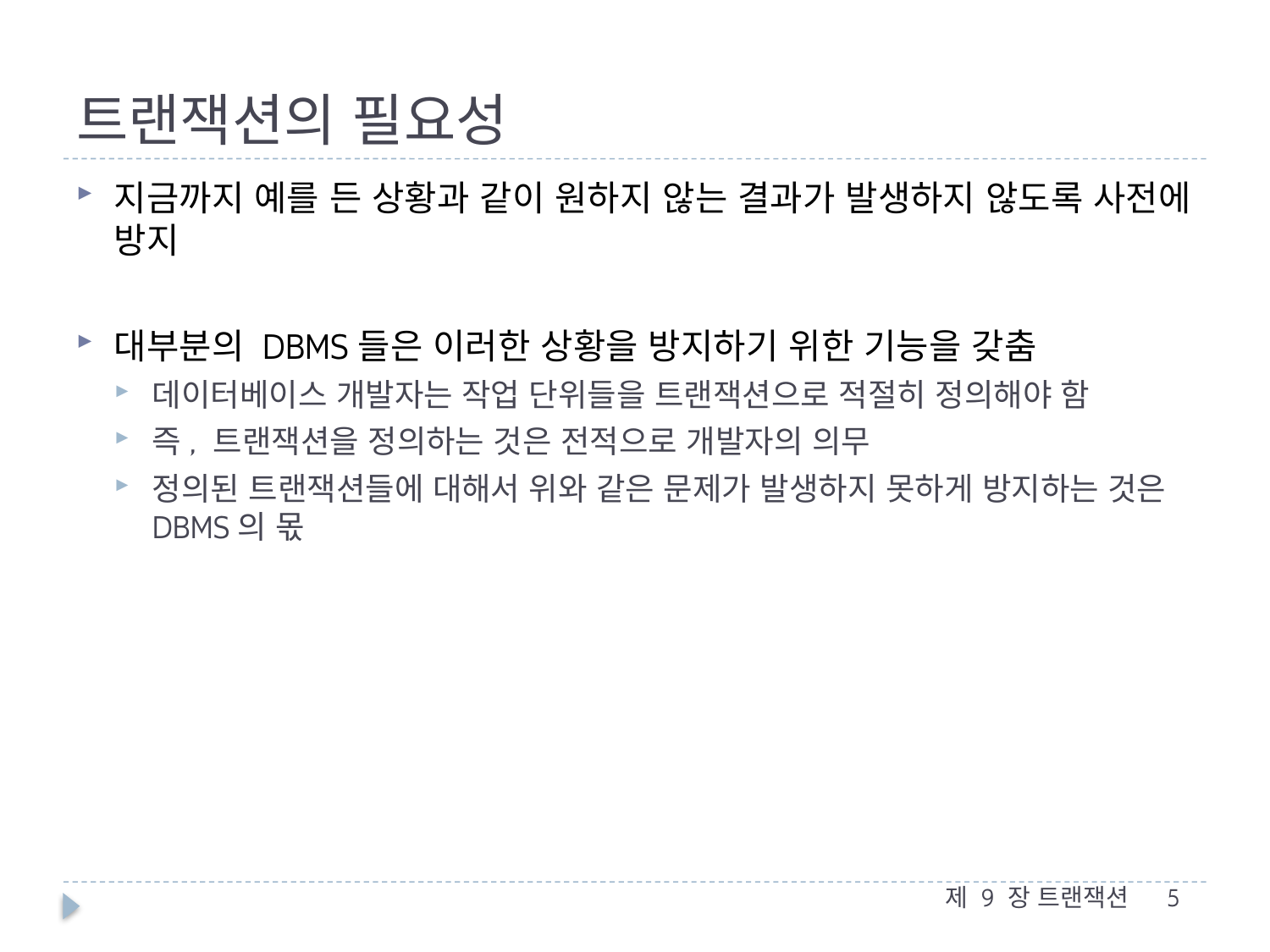

# 트랜잭션의 필요성
지금까지 예를 든 상황과 같이 원하지 않는 결과가 발생하지 않도록 사전에 방지

대부분의 DBMS들은 이러한 상황을 방지하기 위한 기능을 갖춤
데이터베이스 개발자는 작업 단위들을 트랜잭션으로 적절히 정의해야 함
즉, 트랜잭션을 정의하는 것은 전적으로 개발자의 의무
정의된 트랜잭션들에 대해서 위와 같은 문제가 발생하지 못하게 방지하는 것은 DBMS의 몫

제 9 장 트랜잭션
5